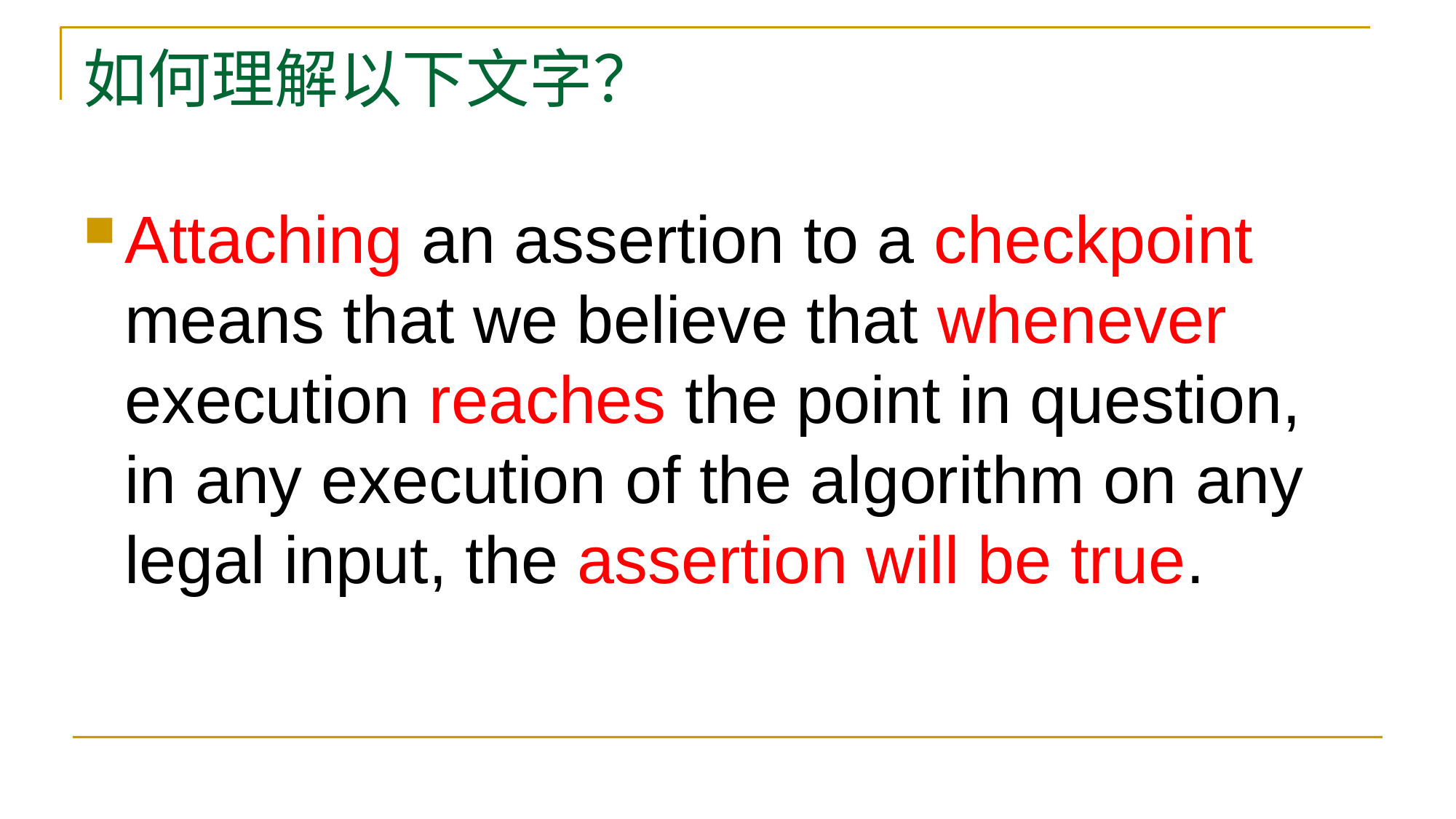

# 如何理解以下文字？
Attaching an assertion to a checkpoint means that we believe that whenever execution reaches the point in question, in any execution of the algorithm on any legal input, the assertion will be true.